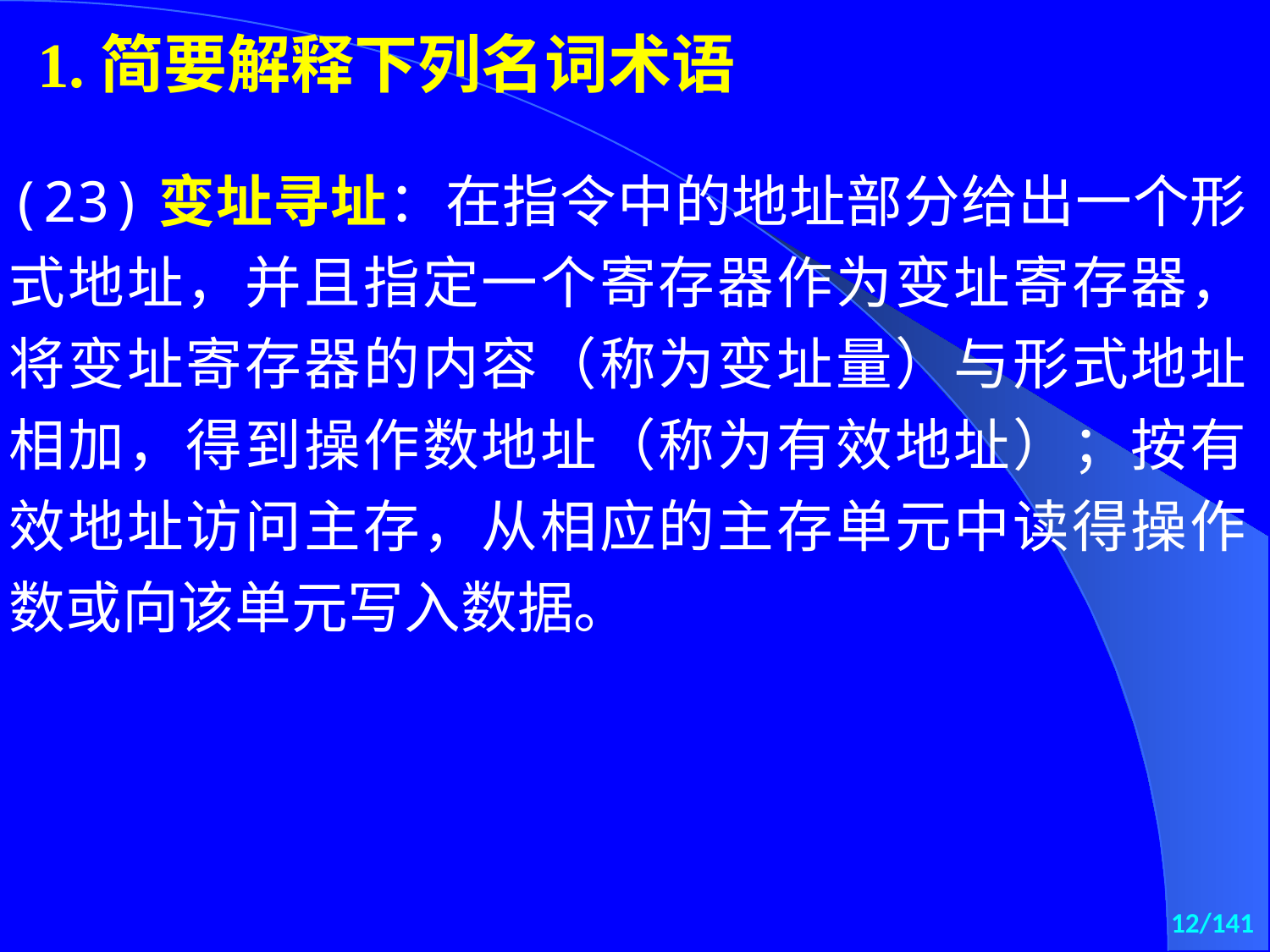

1.简要解释下列名词术语
(23)变址寻址：在指令中的地址部分给出一个形式地址，并且指定一个寄存器作为变址寄存器，将变址寄存器的内容（称为变址量）与形式地址相加，得到操作数地址（称为有效地址）；按有效地址访问主存，从相应的主存单元中读得操作数或向该单元写入数据。
12/141